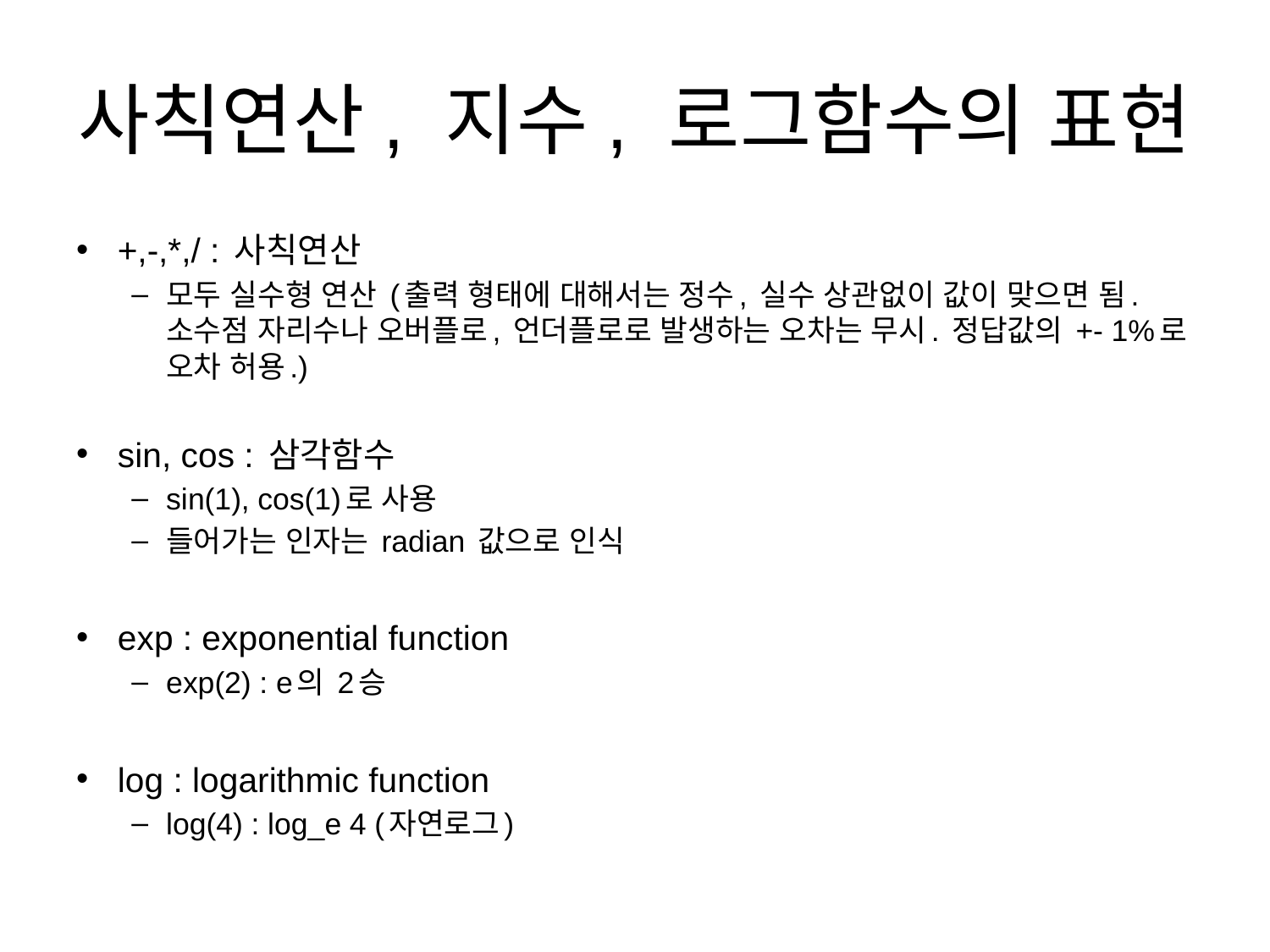

# 사칙연산, 지수, 로그함수의 표현
+,-,*,/ : 사칙연산
모두 실수형 연산 (출력 형태에 대해서는 정수, 실수 상관없이 값이 맞으면 됨. 소수점 자리수나 오버플로, 언더플로로 발생하는 오차는 무시. 정답값의 +- 1%로 오차 허용.)

sin, cos : 삼각함수
sin(1), cos(1)로 사용
들어가는 인자는 radian 값으로 인식

exp : exponential function
exp(2) : e의 2승

log : logarithmic function
log(4) : log_e 4 (자연로그)